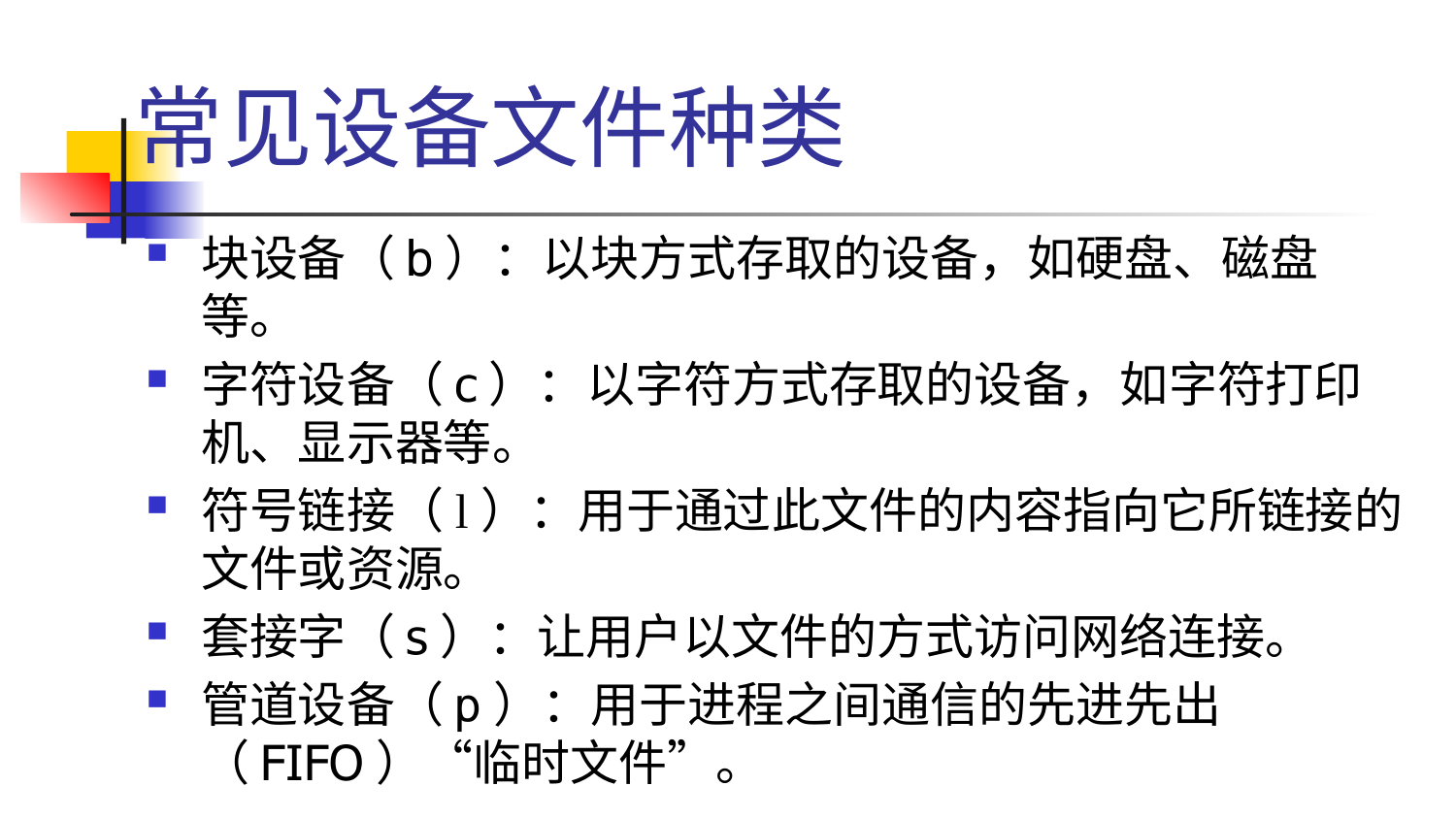

# 常见设备文件种类
块设备（b）：以块方式存取的设备，如硬盘、磁盘等。
字符设备（c）：以字符方式存取的设备，如字符打印机、显示器等。
符号链接（l）：用于通过此文件的内容指向它所链接的文件或资源。
套接字（s）：让用户以文件的方式访问网络连接。
管道设备（p）：用于进程之间通信的先进先出（FIFO）“临时文件”。